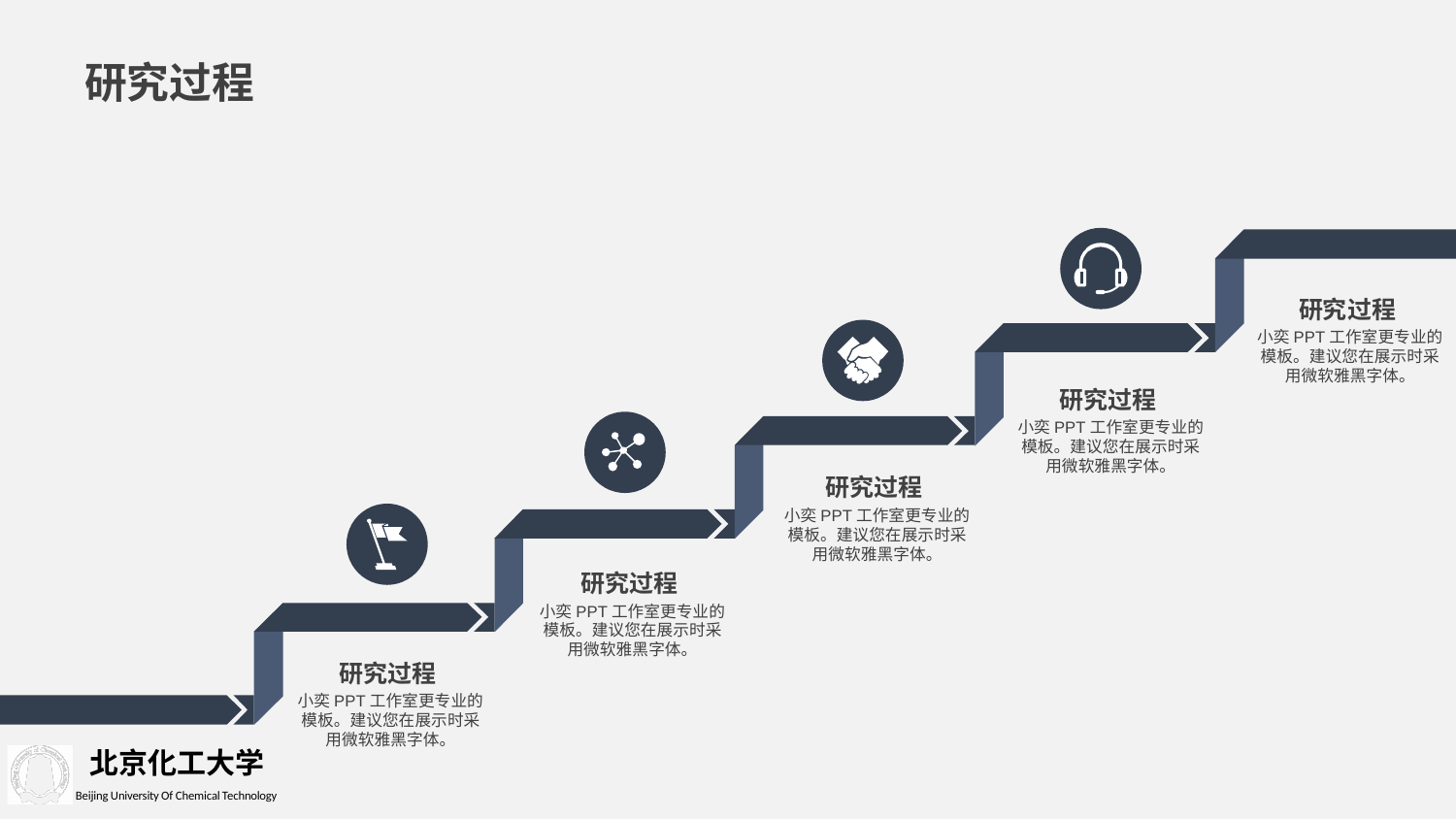

研究过程

研究过程

小奕PPT工作室更专业的模板。建议您在展示时采用微软雅黑字体。

研究过程

小奕PPT工作室更专业的模板。建议您在展示时采用微软雅黑字体。

研究过程

小奕PPT工作室更专业的模板。建议您在展示时采用微软雅黑字体。

研究过程
小奕PPT工作室更专业的模板。建议您在展示时采用微软雅黑字体。

研究过程
小奕PPT工作室更专业的模板。建议您在展示时采用微软雅黑字体。